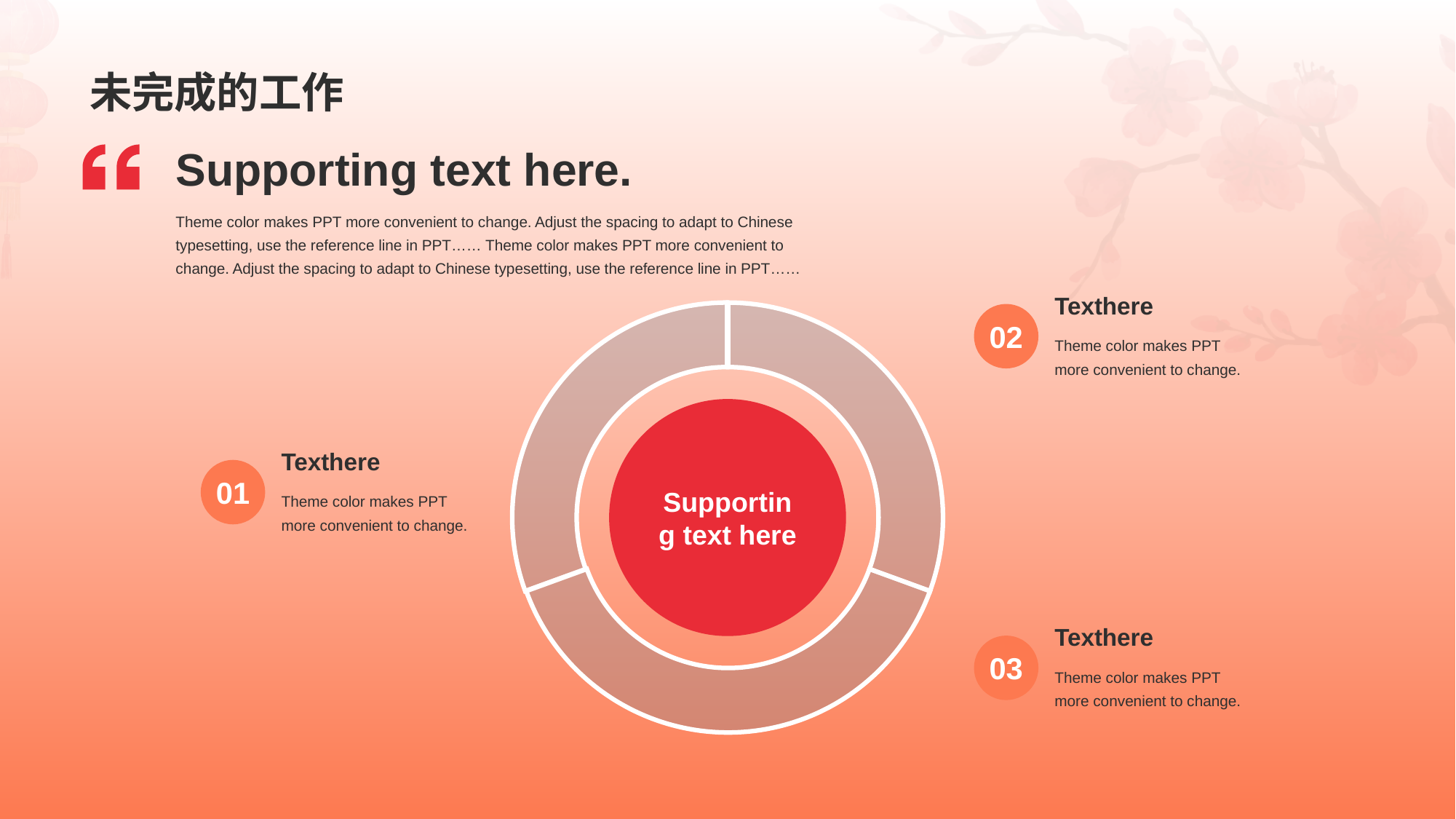

# 未完成的工作
Supporting text here.
Theme color makes PPT more convenient to change. Adjust the spacing to adapt to Chinese typesetting, use the reference line in PPT…… Theme color makes PPT more convenient to change. Adjust the spacing to adapt to Chinese typesetting, use the reference line in PPT……

Texthere
Theme color makes PPT more convenient to change.
02

Supporting text here
Texthere
Theme color makes PPT more convenient to change.
01
Texthere
Theme color makes PPT more convenient to change.
03